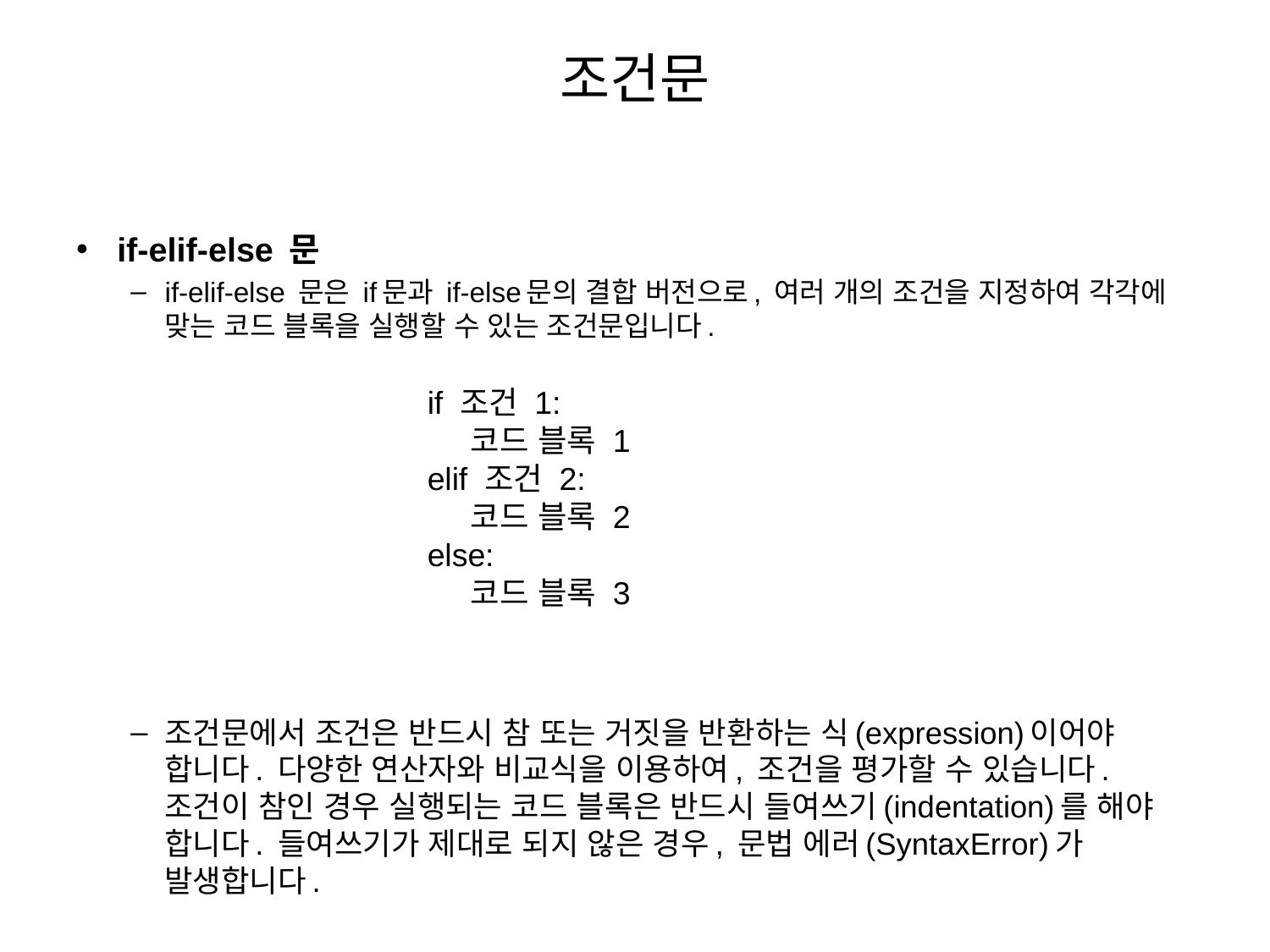

# 조건문
if-elif-else 문
if-elif-else 문은 if문과 if-else문의 결합 버전으로, 여러 개의 조건을 지정하여 각각에 맞는 코드 블록을 실행할 수 있는 조건문입니다.

조건문에서 조건은 반드시 참 또는 거짓을 반환하는 식(expression)이어야 합니다. 다양한 연산자와 비교식을 이용하여, 조건을 평가할 수 있습니다. 조건이 참인 경우 실행되는 코드 블록은 반드시 들여쓰기(indentation)를 해야 합니다. 들여쓰기가 제대로 되지 않은 경우, 문법 에러(SyntaxError)가 발생합니다.

if 조건 1:
    코드 블록 1
elif 조건 2:
    코드 블록 2
else:
    코드 블록 3